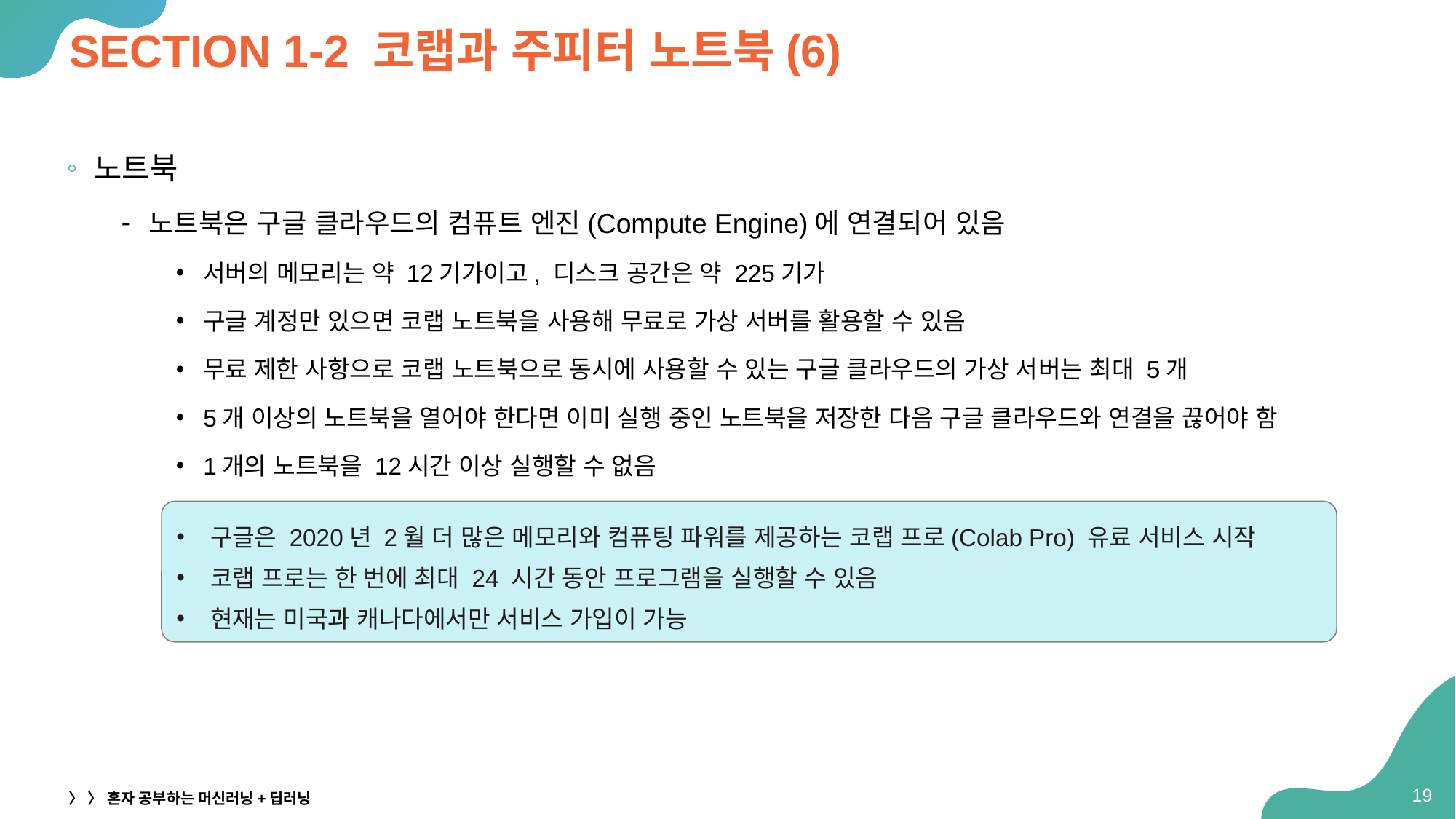

# SECTION 1-2 코랩과 주피터 노트북(6)
노트북
노트북은 구글 클라우드의 컴퓨트 엔진(Compute Engine)에 연결되어 있음
서버의 메모리는 약 12기가이고, 디스크 공간은 약 225기가
구글 계정만 있으면 코랩 노트북을 사용해 무료로 가상 서버를 활용할 수 있음
무료 제한 사항으로 코랩 노트북으로 동시에 사용할 수 있는 구글 클라우드의 가상 서버는 최대 5개
5개 이상의 노트북을 열어야 한다면 이미 실행 중인 노트북을 저장한 다음 구글 클라우드와 연결을 끊어야 함
1개의 노트북을 12시간 이상 실행할 수 없음

구글은 2020년 2월 더 많은 메모리와 컴퓨팅 파워를 제공하는 코랩 프로(Colab Pro) 유료 서비스 시작
코랩 프로는 한 번에 최대 24 시간 동안 프로그램을 실행할 수 있음
현재는 미국과 캐나다에서만 서비스 가입이 가능
19
〉 〉 혼자 공부하는 머신러닝+딥러닝